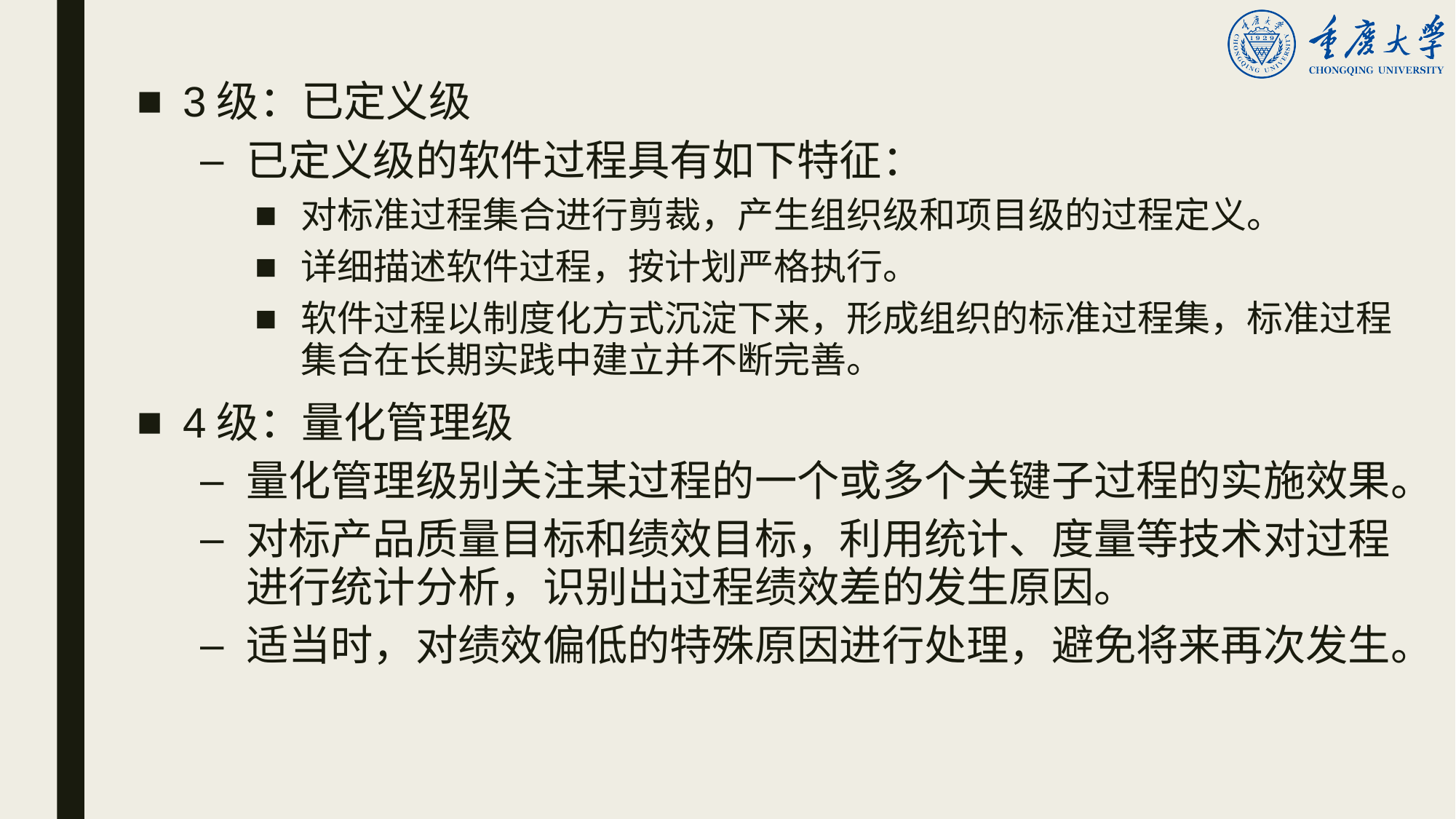

3级：已定义级
已定义级的软件过程具有如下特征：
对标准过程集合进行剪裁，产生组织级和项目级的过程定义。
详细描述软件过程，按计划严格执行。
软件过程以制度化方式沉淀下来，形成组织的标准过程集，标准过程集合在长期实践中建立并不断完善。
4级：量化管理级
量化管理级别关注某过程的一个或多个关键子过程的实施效果。
对标产品质量目标和绩效目标，利用统计、度量等技术对过程进行统计分析，识别出过程绩效差的发生原因。
适当时，对绩效偏低的特殊原因进行处理，避免将来再次发生。